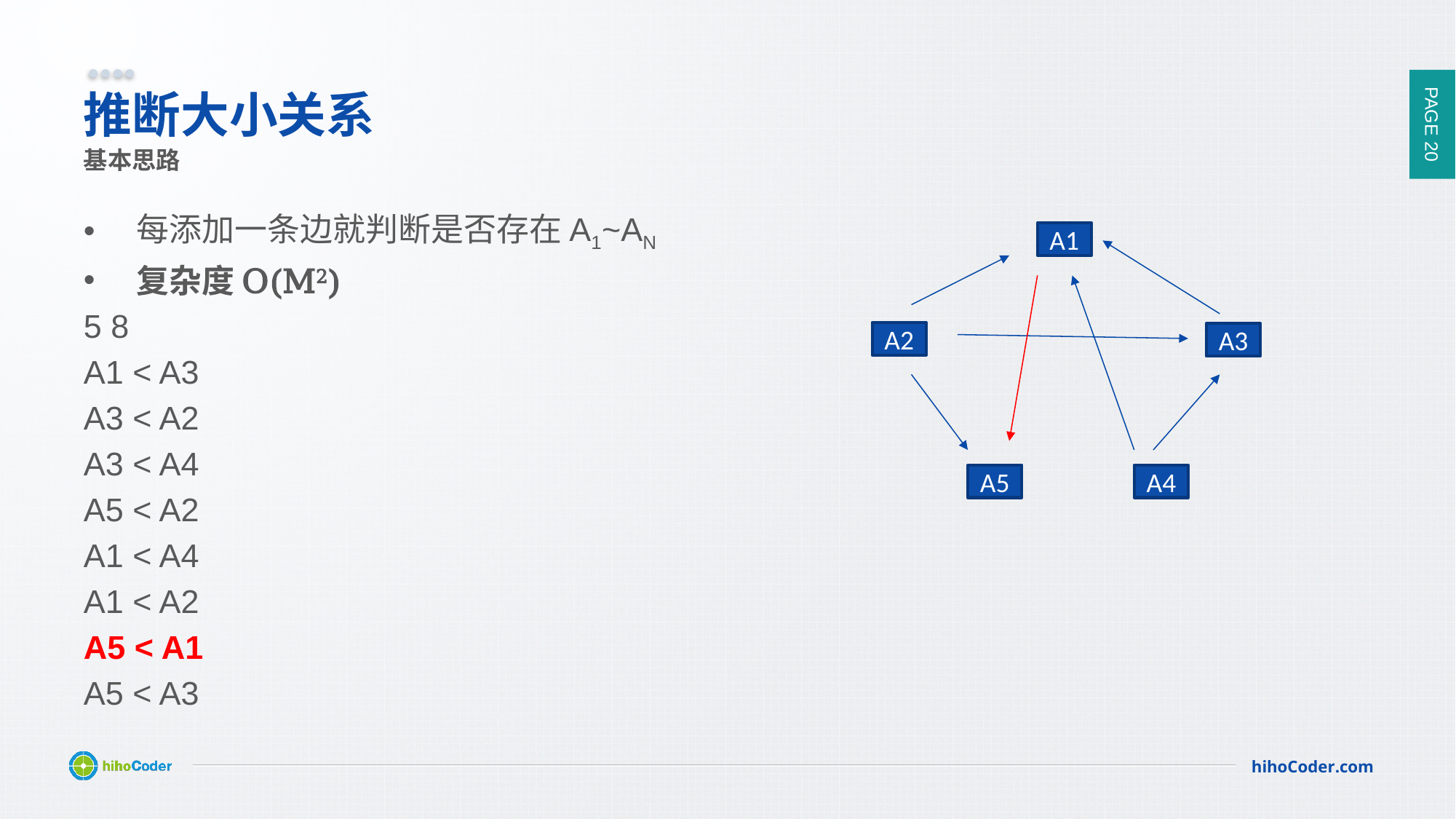

# 推断大小关系
基本思路
每添加一条边就判断是否存在A1~AN
复杂度O(M2)
5 8
A1 < A3
A3 < A2
A3 < A4
A5 < A2
A1 < A4
A1 < A2
A5 < A1
A5 < A3

A1

A2
A3
A5
A4